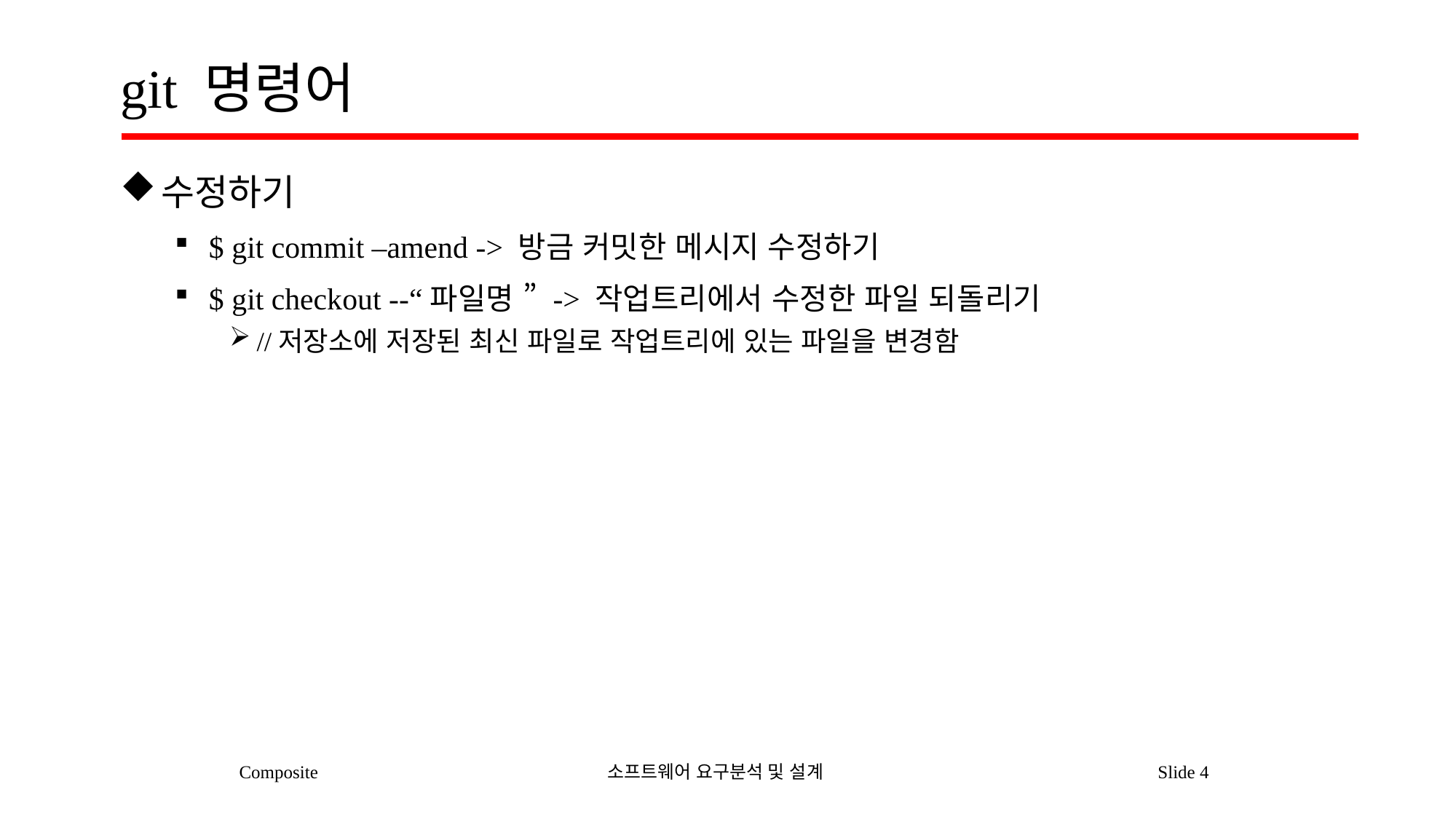

# git 명령어
수정하기
$ git commit –amend -> 방금 커밋한 메시지 수정하기
$ git checkout --“파일명 ” -> 작업트리에서 수정한 파일 되돌리기
//저장소에 저장된 최신 파일로 작업트리에 있는 파일을 변경함